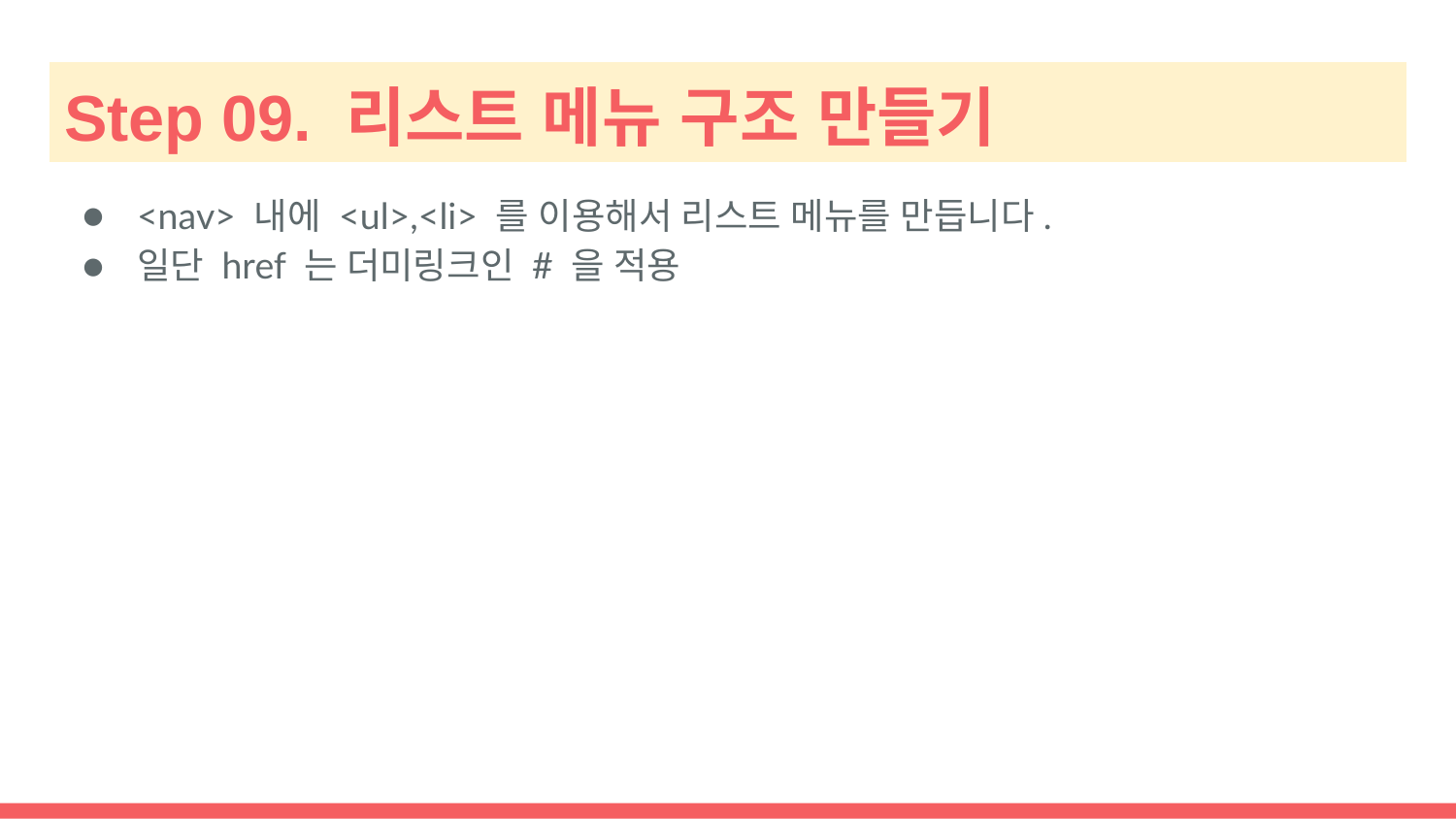

# Step 09. 리스트 메뉴 구조 만들기
<nav> 내에 <ul>,<li> 를 이용해서 리스트 메뉴를 만듭니다.
일단 href 는 더미링크인 # 을 적용